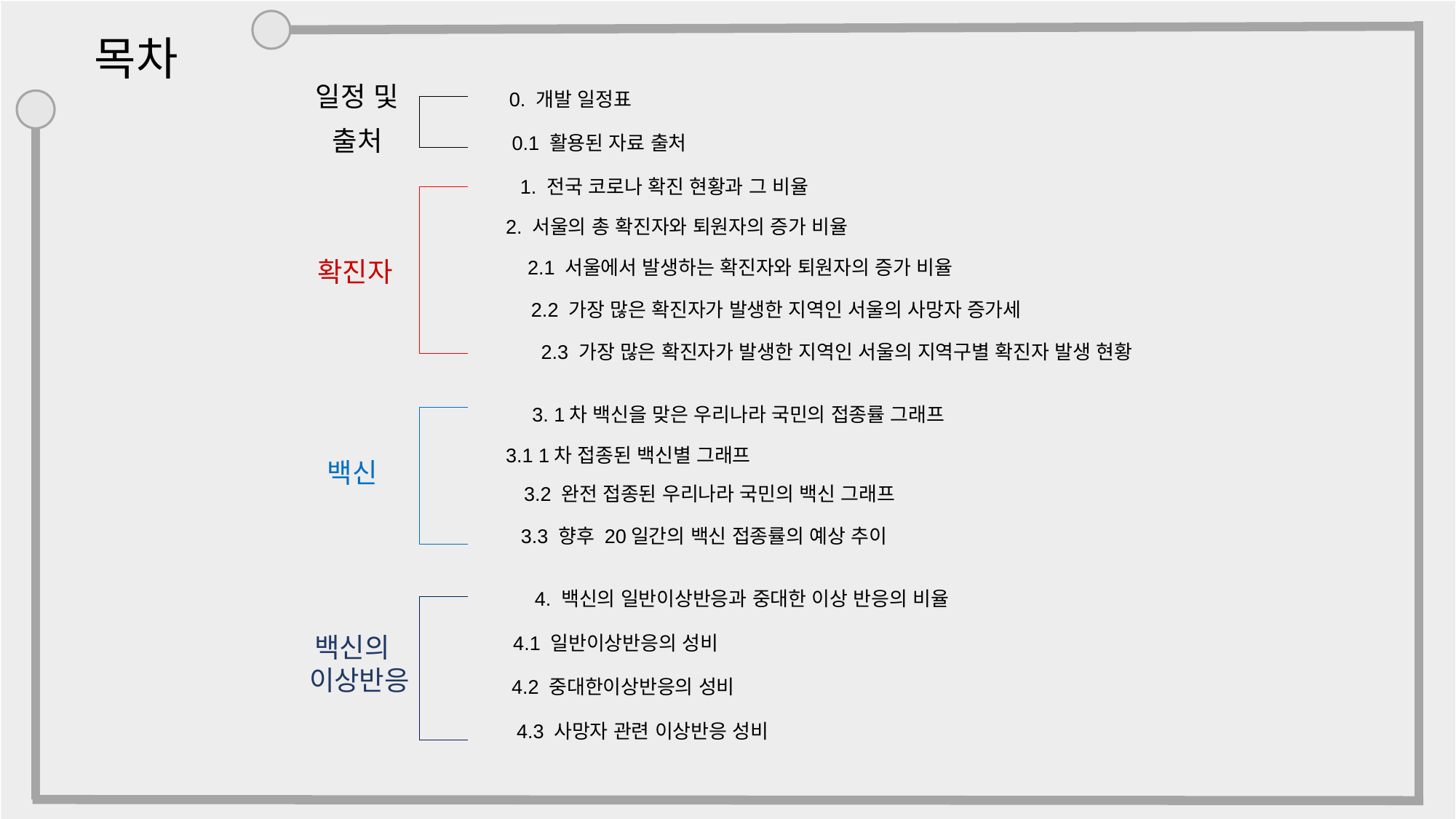

목차
일정 및
0. 개발 일정표

출처
0.1 활용된 자료 출처
1. 전국 코로나 확진 현황과 그 비율
2. 서울의 총 확진자와 퇴원자의 증가 비율
확진자
2.1 서울에서 발생하는 확진자와 퇴원자의 증가 비율
2.2 가장 많은 확진자가 발생한 지역인 서울의 사망자 증가세
2.3 가장 많은 확진자가 발생한 지역인 서울의 지역구별 확진자 발생 현황
3. 1차 백신을 맞은 우리나라 국민의 접종률 그래프
3.1 1차 접종된 백신별 그래프
백신
3.2 완전 접종된 우리나라 국민의 백신 그래프

3.3 향후 20일간의 백신 접종률의 예상 추이
4. 백신의 일반이상반응과 중대한 이상 반응의 비율
백신의
 이상반응
4.1 일반이상반응의 성비
4.2 중대한이상반응의 성비
4.3 사망자 관련 이상반응 성비